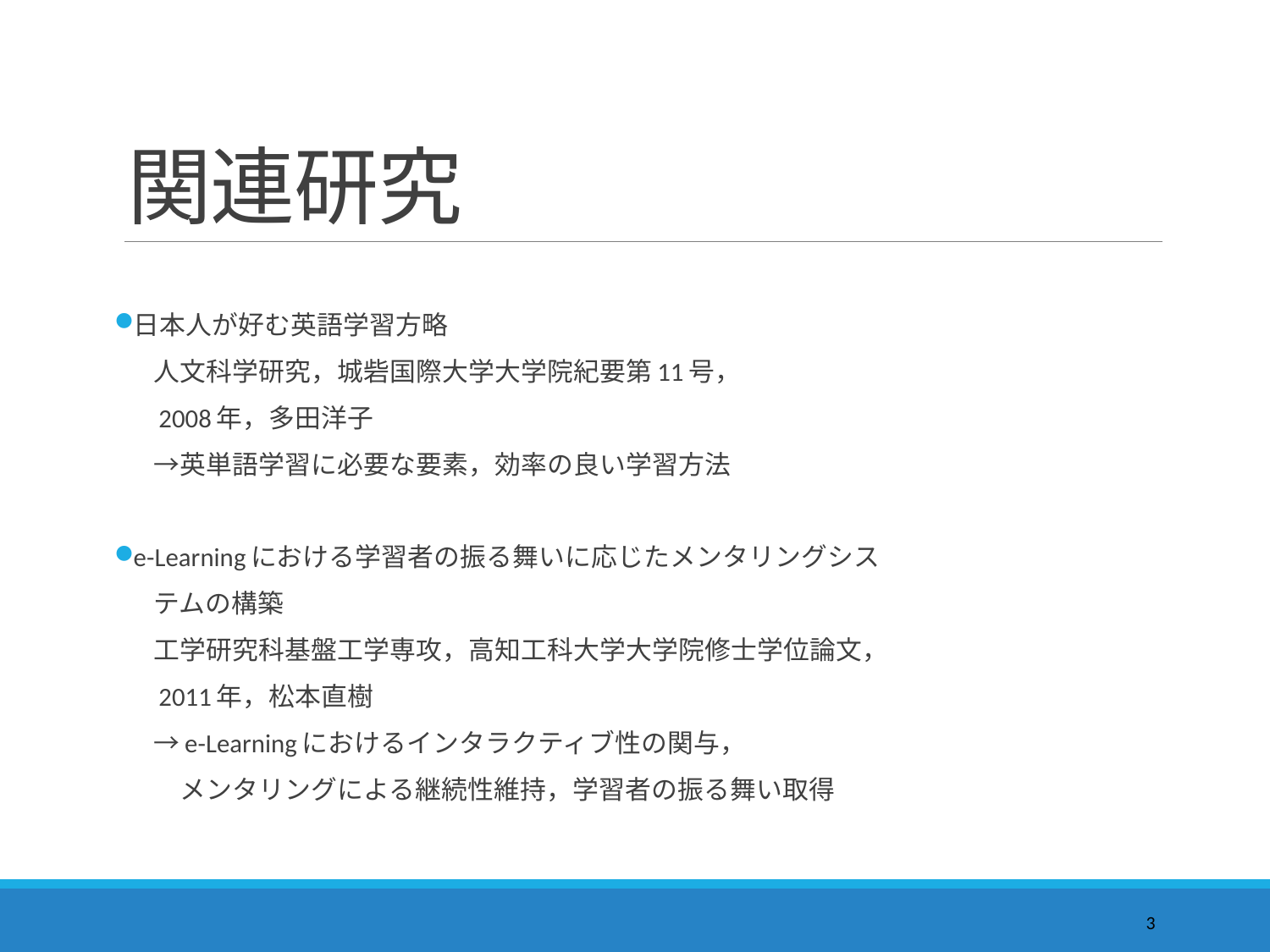

# 関連研究

日本人が好む英語学習方略
　人文科学研究，城砦国際大学大学院紀要第11号，
　2008年，多田洋子
　→英単語学習に必要な要素，効率の良い学習方法

e-Learningにおける学習者の振る舞いに応じたメンタリングシス
　テムの構築
　工学研究科基盤工学専攻，高知工科大学大学院修士学位論文，
　2011年，松本直樹
　→e-Learningにおけるインタラクティブ性の関与，
　　メンタリングによる継続性維持，学習者の振る舞い取得

3